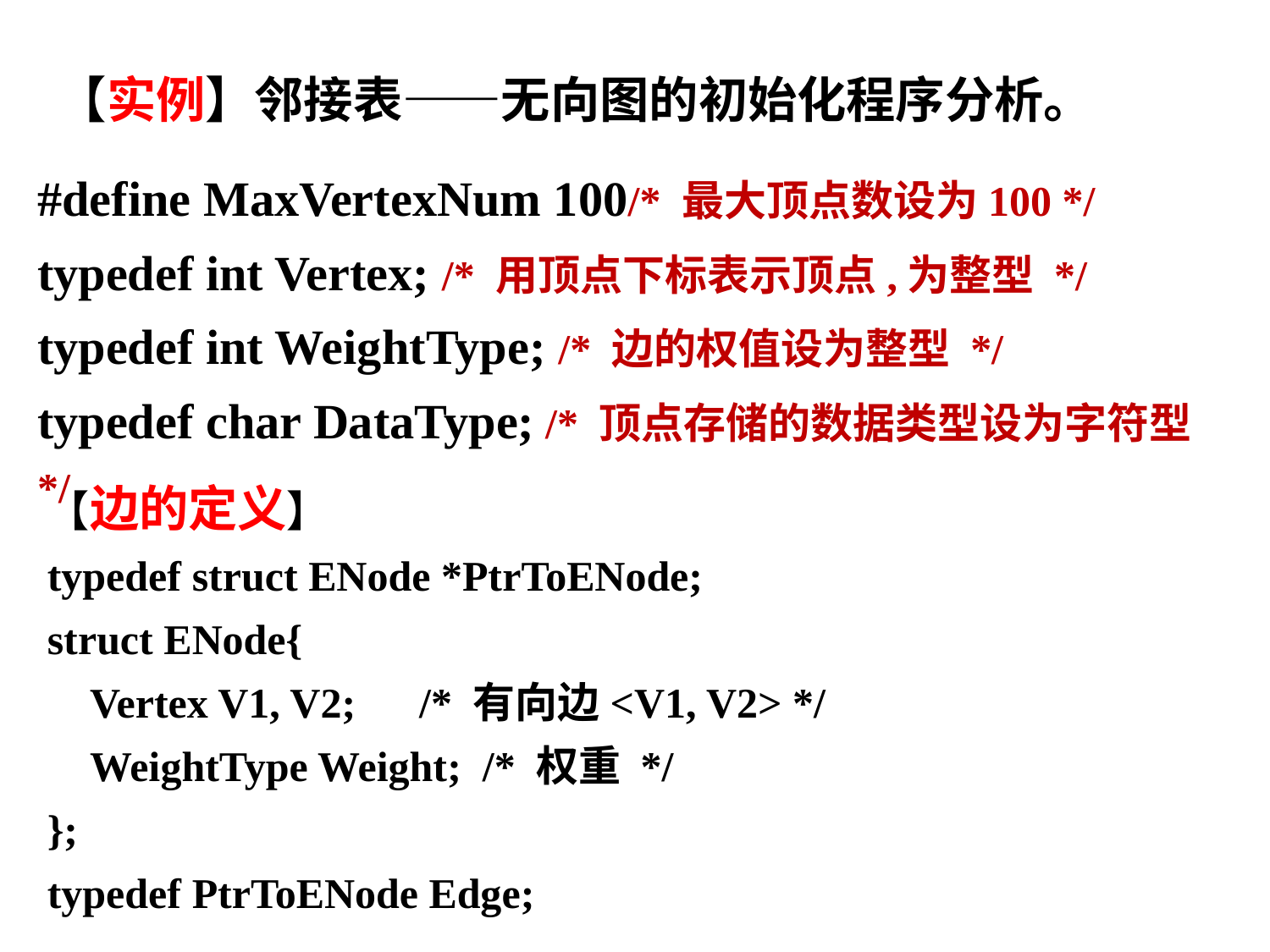

【实例】邻接表——无向图的初始化程序分析。
#define MaxVertexNum 100/* 最大顶点数设为100 */
typedef int Vertex; /* 用顶点下标表示顶点,为整型 */
typedef int WeightType; /* 边的权值设为整型 */
typedef char DataType;	/* 顶点存储的数据类型设为字符型 */
【边的定义】
typedef struct ENode *PtrToENode;
struct ENode{
    Vertex V1, V2;      /* 有向边<V1, V2> */
    WeightType Weight;  /* 权重 */
};
typedef PtrToENode Edge;